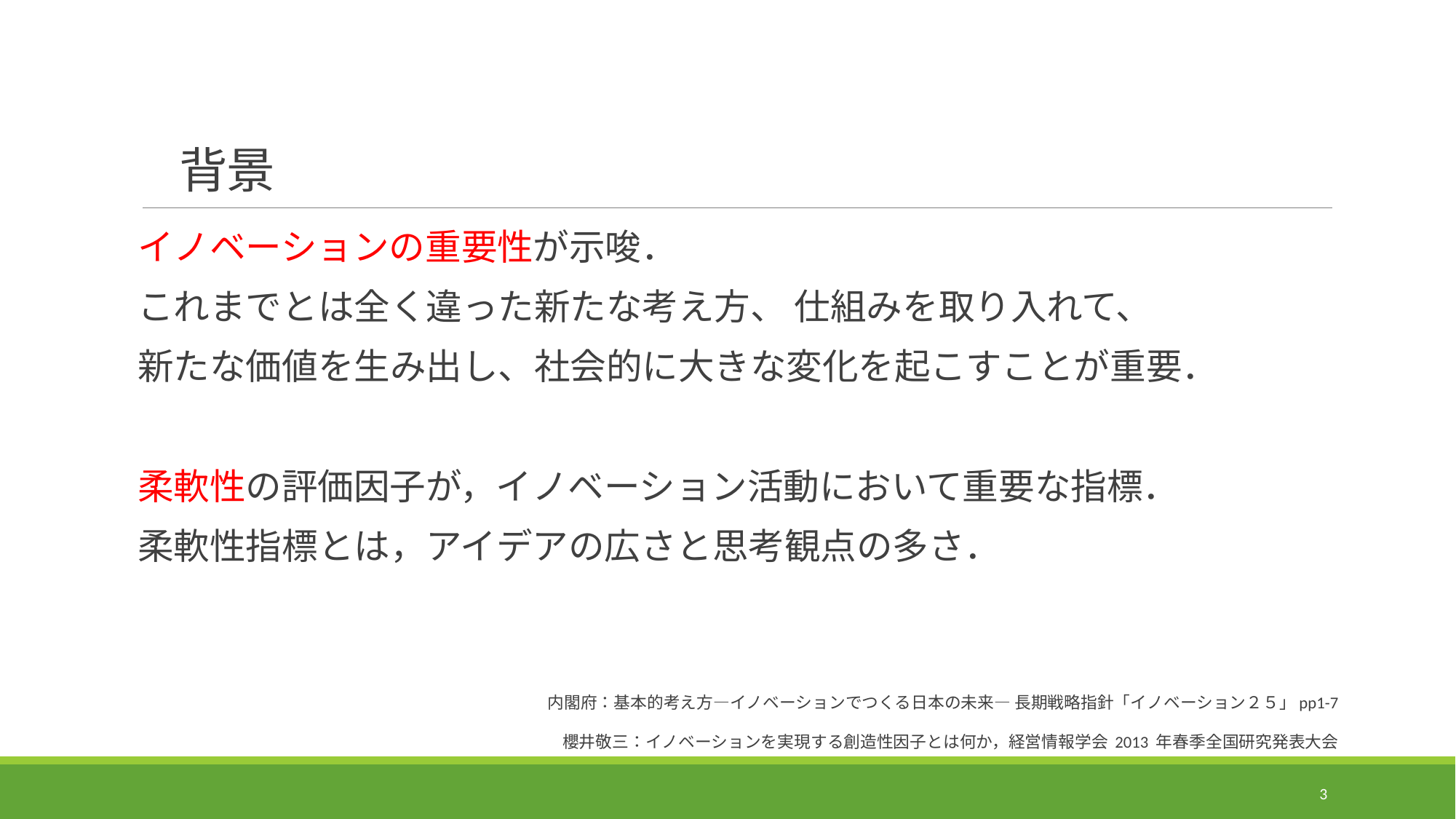

# 背景
イノベーションの重要性が示唆．
これまでとは全く違った新たな考え方、 仕組みを取り入れて、
新たな価値を生み出し、社会的に大きな変化を起こすことが重要．

柔軟性の評価因子が，イノベーション活動において重要な指標．
柔軟性指標とは，アイデアの広さと思考観点の多さ．

内閣府：基本的考え方―イノベーションでつくる日本の未来― 長期戦略指針「イノベーション２５」pp1-7
櫻井敬三：イノベーションを実現する創造性因子とは何か，経営情報学会 2013 年春季全国研究発表大会
3